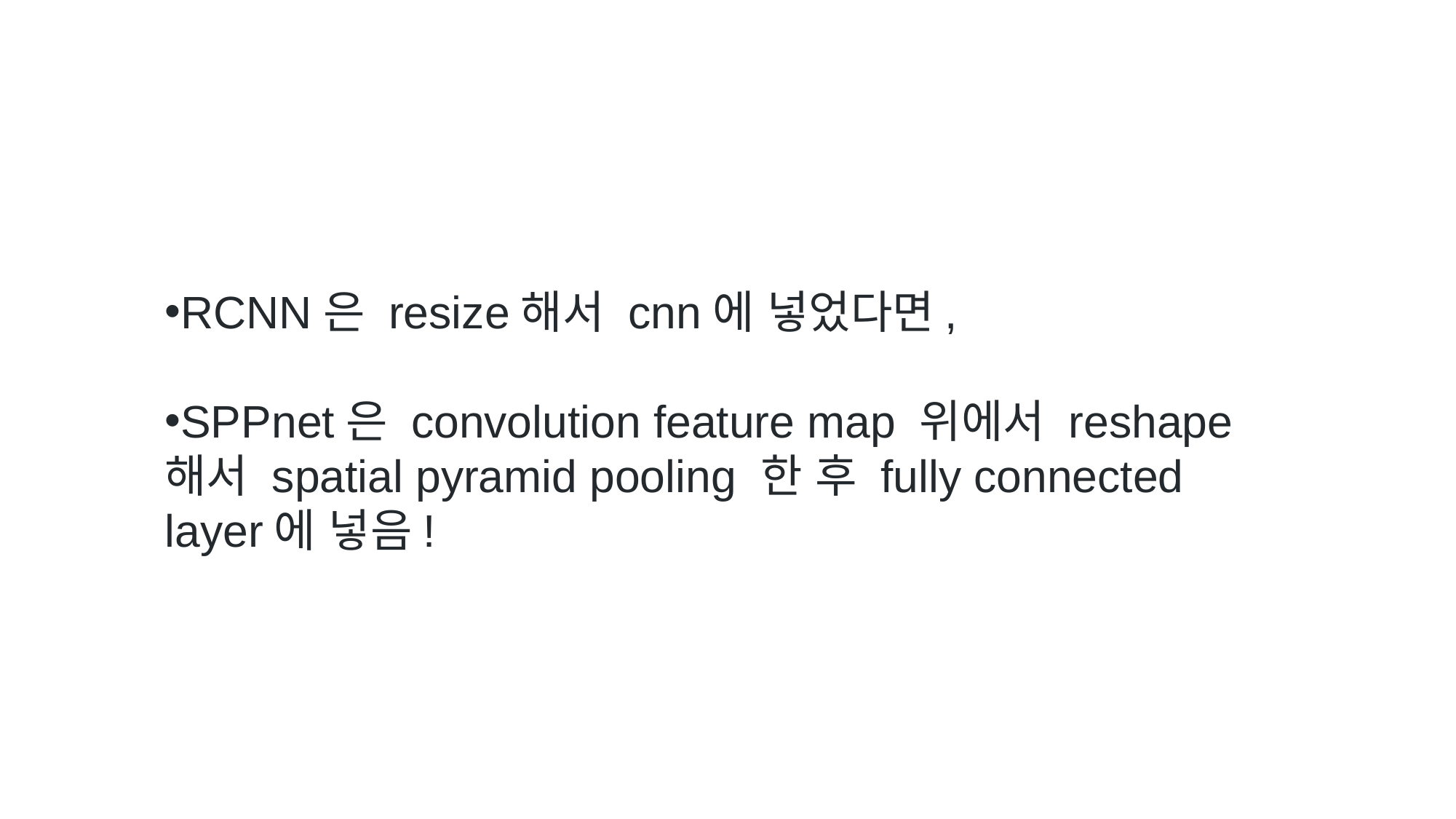

RCNN은 resize해서 cnn에 넣었다면,

SPPnet은 convolution feature map 위에서 reshape해서 spatial pyramid pooling 한 후 fully connected layer에 넣음!